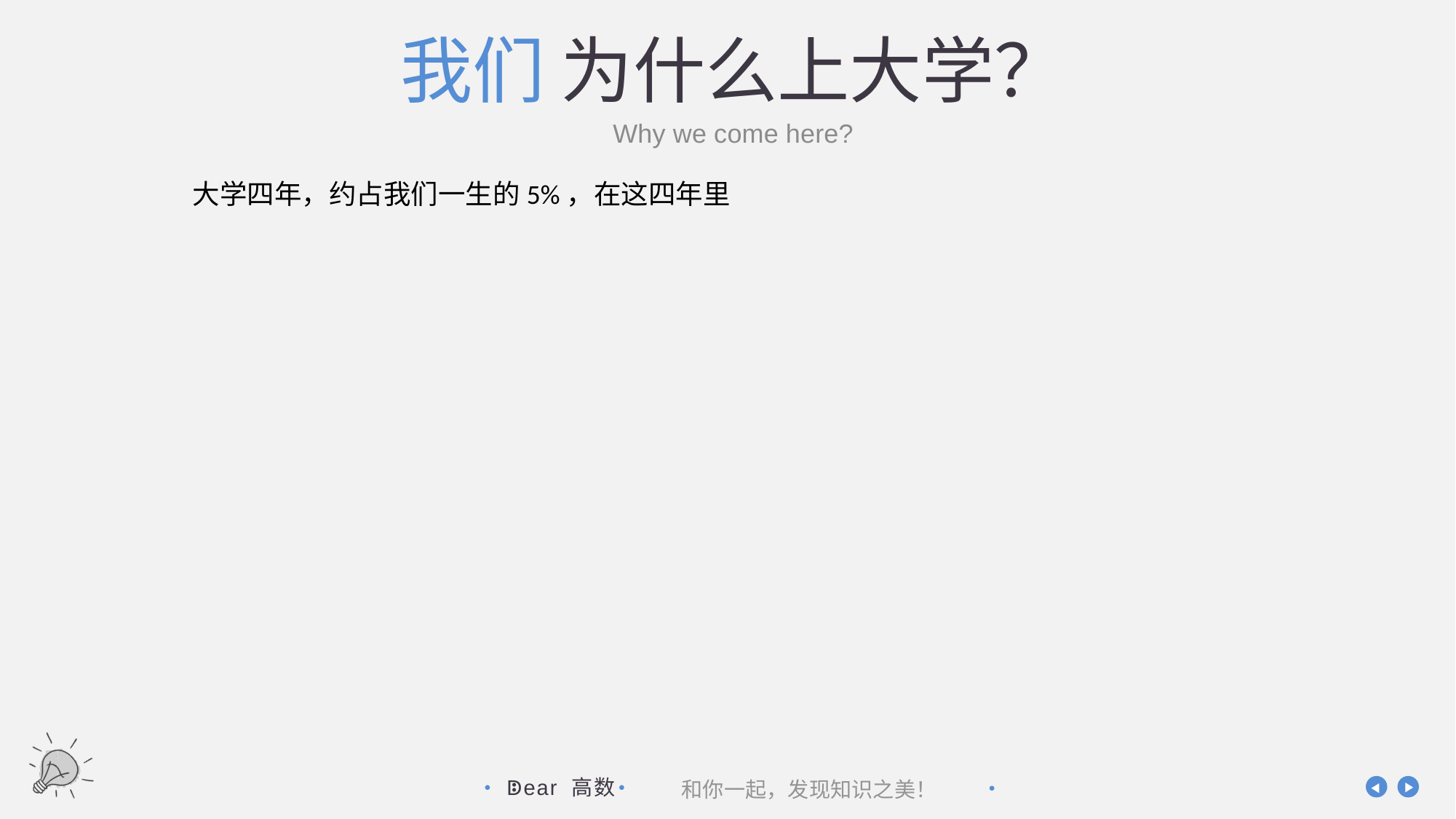

# 我们 为什么上大学？
Why we come here?
        大学四年，约占我们一生的5%，在这四年里